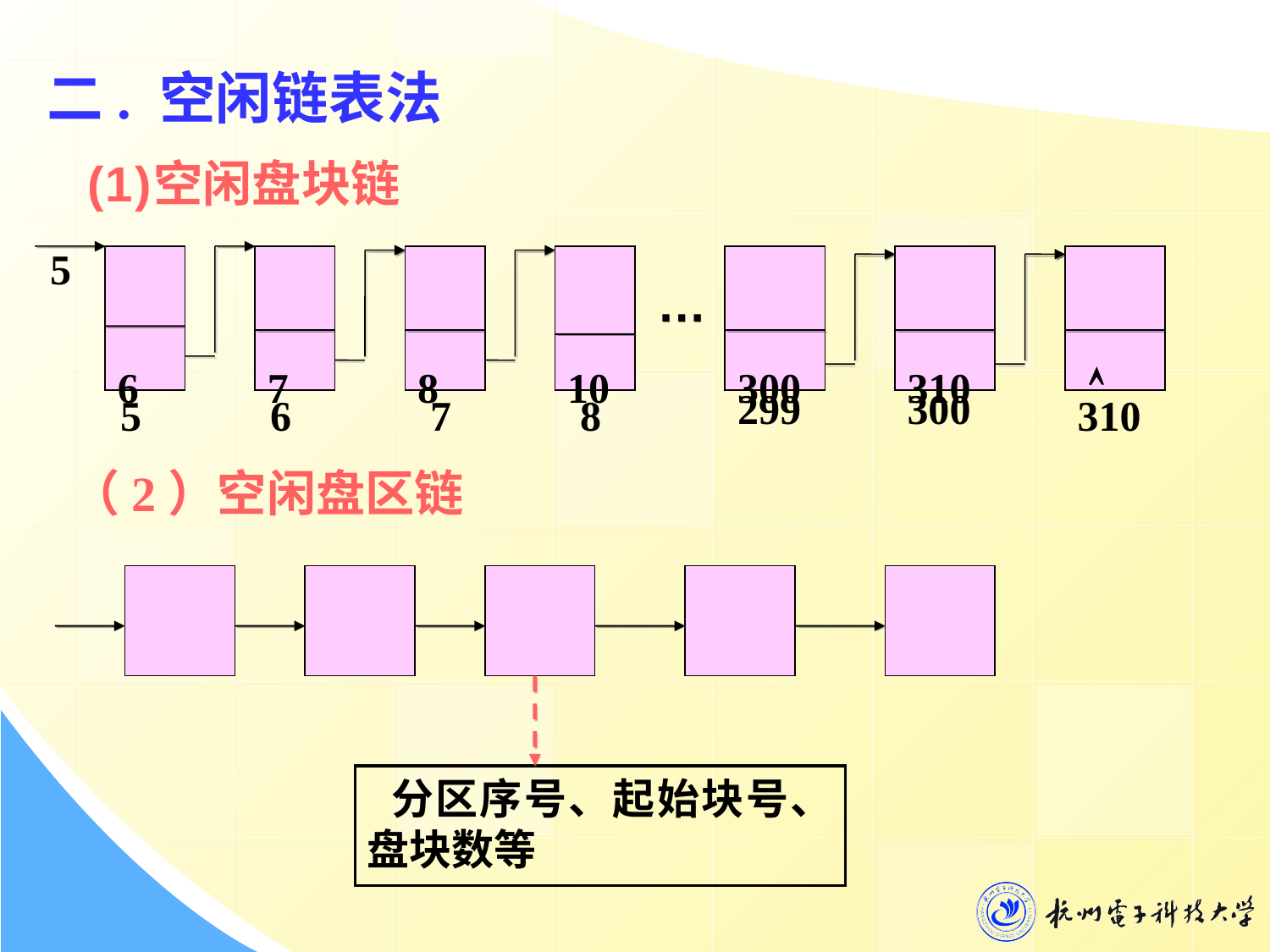

二. 空闲链表法
空闲盘块链

     5

6

7

8

10

300

310

 ∧

…

299
300
     5
     6
     7
     8
310
 （2）空闲盘区链

 分区序号、起始块号、盘块数等